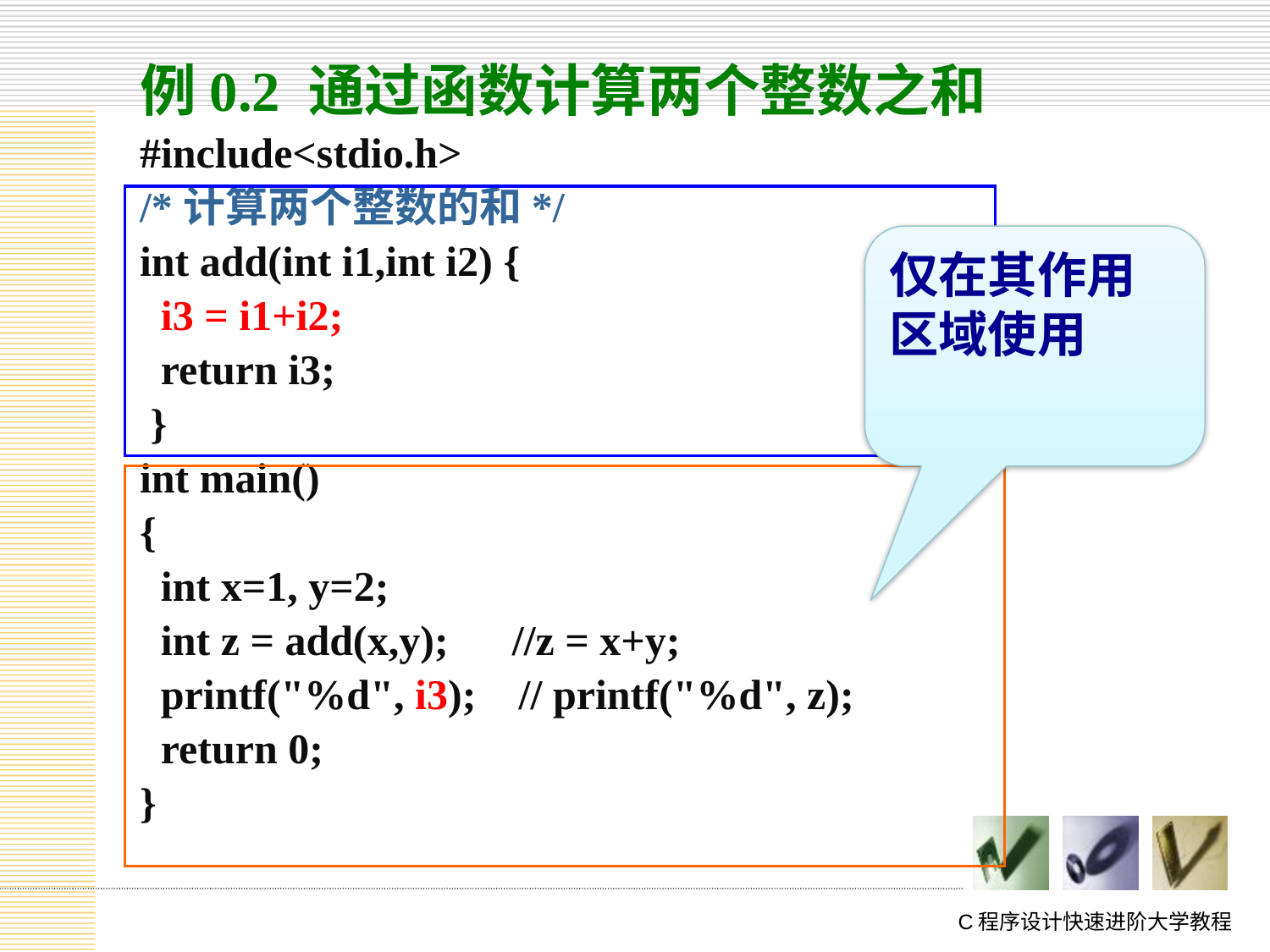

例0.2 通过函数计算两个整数之和
#include<stdio.h>
/*计算两个整数的和*/
int add(int i1,int i2) {
  i3 = i1+i2;
  return i3;
 }
int main()
{
  int x=1, y=2;
  int z = add(x,y);      //z = x+y;
  printf("%d", i3);    // printf("%d", z);
  return 0;
}

仅在其作用区域使用

10
C程序设计快速进阶大学教程